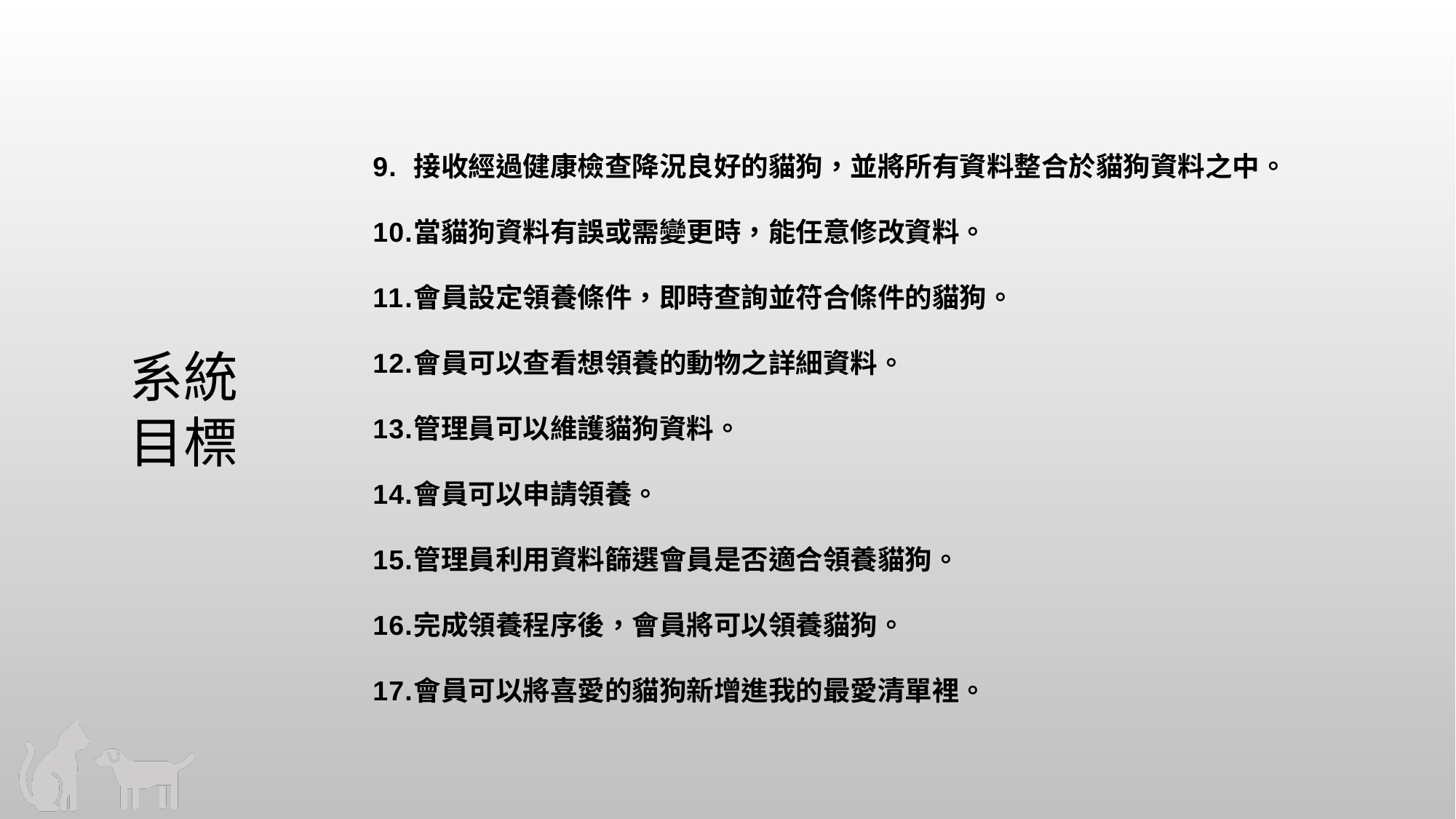

接收經過健康檢查降況良好的貓狗，並將所有資料整合於貓狗資料之中。
當貓狗資料有誤或需變更時，能任意修改資料。
會員設定領養條件，即時查詢並符合條件的貓狗。
會員可以查看想領養的動物之詳細資料。
管理員可以維護貓狗資料。
會員可以申請領養。
管理員利用資料篩選會員是否適合領養貓狗。
完成領養程序後，會員將可以領養貓狗。
會員可以將喜愛的貓狗新增進我的最愛清單裡。
系統目標